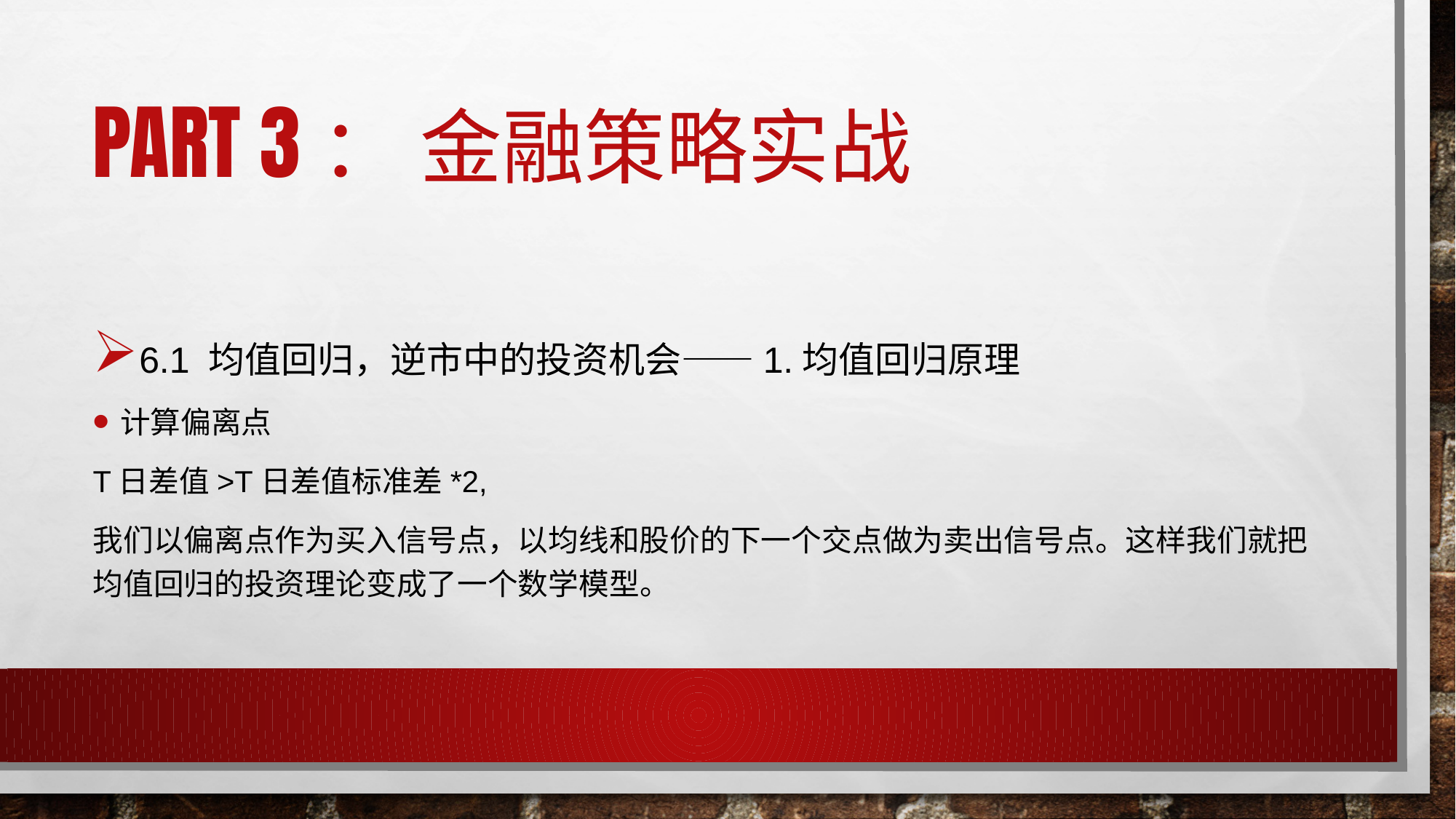

# Part 3： 金融策略实战
6.1 均值回归，逆市中的投资机会——1.均值回归原理
计算偏离点
T日差值>T日差值标准差*2,
我们以偏离点作为买入信号点，以均线和股价的下一个交点做为卖出信号点。这样我们就把均值回归的投资理论变成了一个数学模型。